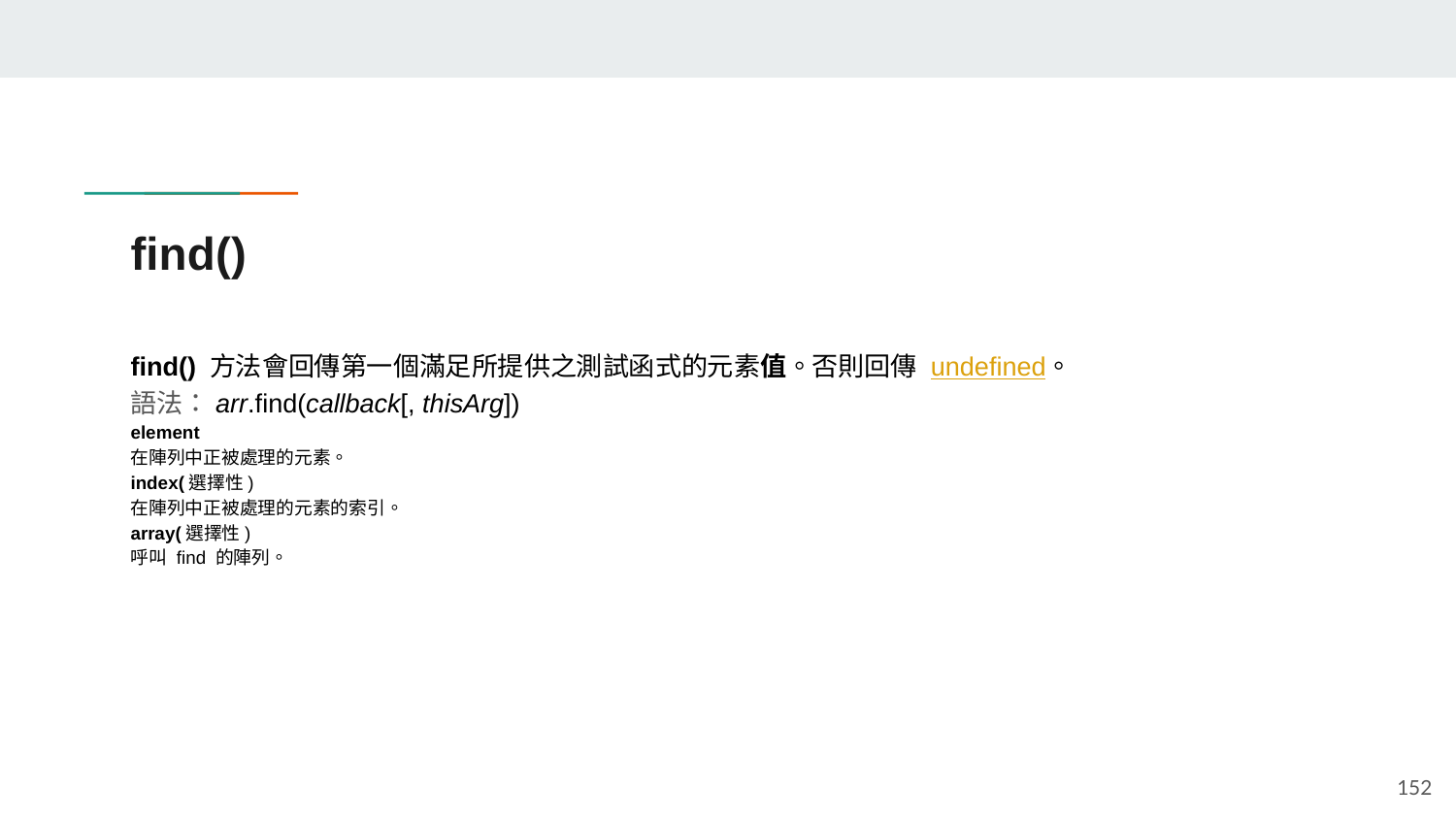

# find()
find() 方法會回傳第一個滿足所提供之測試函式的元素值。否則回傳 undefined。
語法：arr.find(callback[, thisArg])
element
在陣列中正被處理的元素。
index(選擇性)
在陣列中正被處理的元素的索引。
array(選擇性)
呼叫 find 的陣列。

152